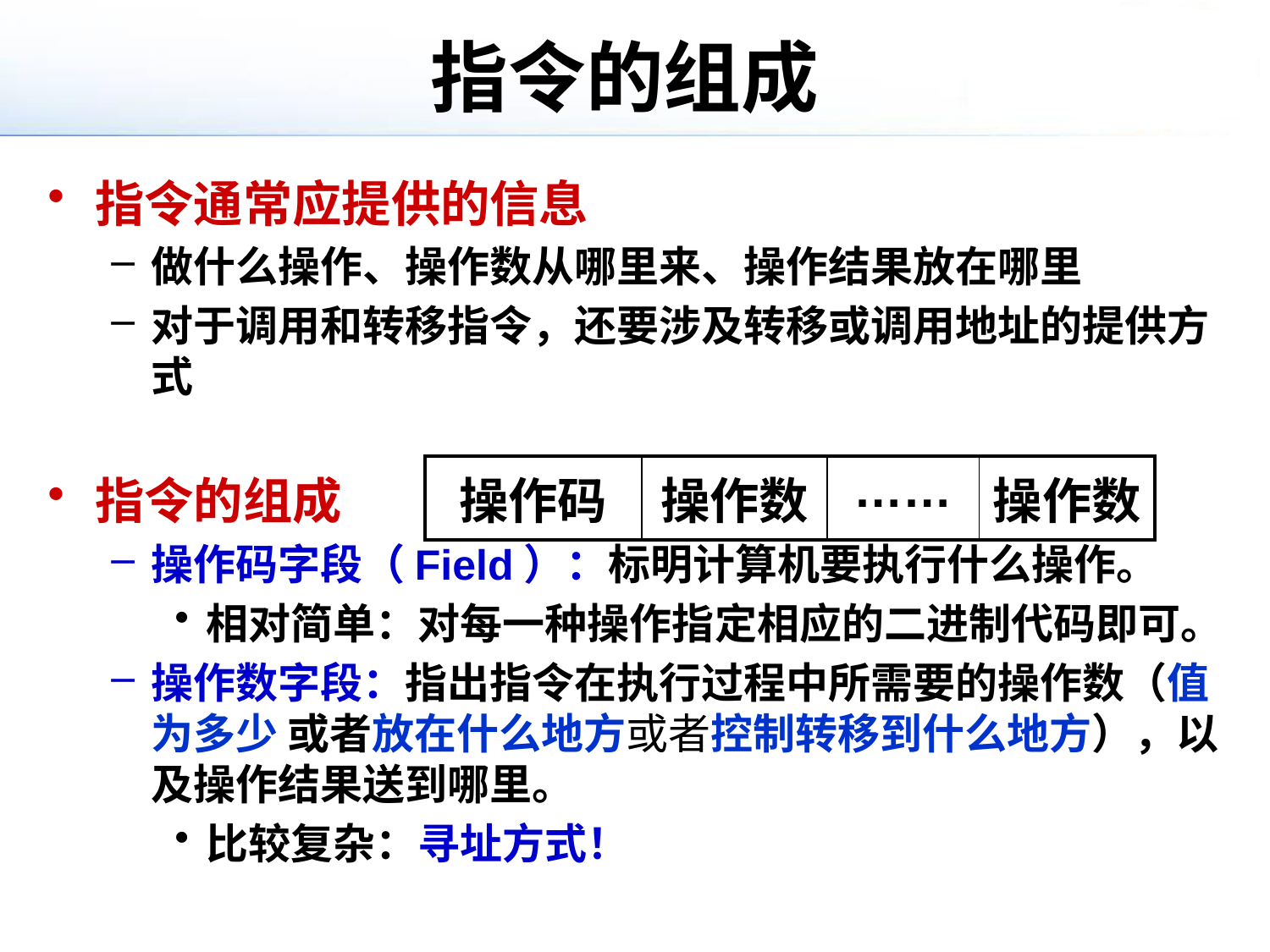

# 指令的组成
指令通常应提供的信息
做什么操作、操作数从哪里来、操作结果放在哪里
对于调用和转移指令，还要涉及转移或调用地址的提供方式

指令的组成
操作码字段（Field）：标明计算机要执行什么操作。
相对简单：对每一种操作指定相应的二进制代码即可。
操作数字段：指出指令在执行过程中所需要的操作数（值为多少 或者放在什么地方或者控制转移到什么地方），以及操作结果送到哪里。
比较复杂：寻址方式！
| 操作码 | 操作数 | …… | 操作数 |
| --- | --- | --- | --- |